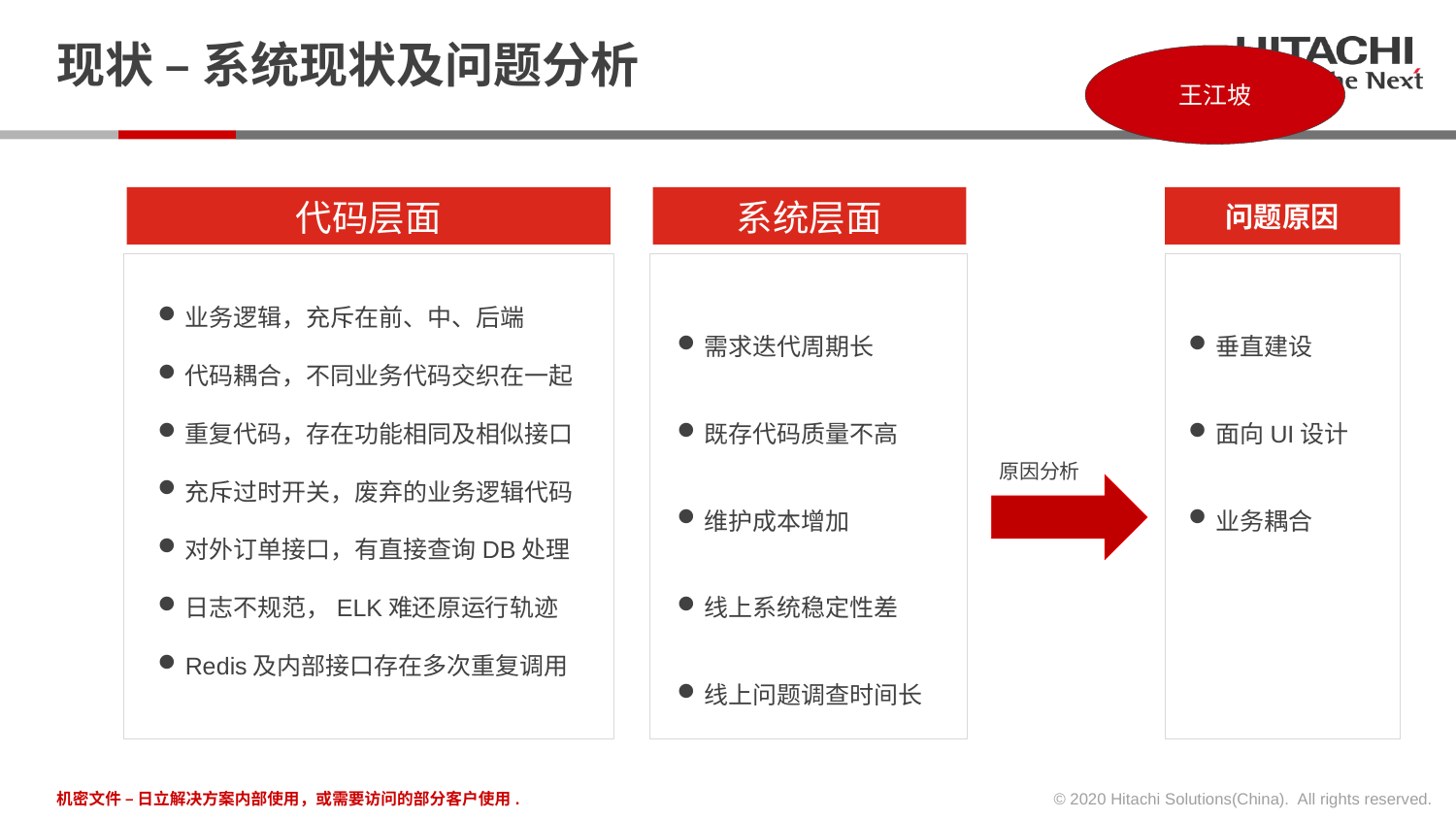

# 现状 – 系统现状及问题分析
王江坡
代码层面
系统层面
问题原因

业务逻辑，充斥在前、中、后端
代码耦合，不同业务代码交织在一起
重复代码，存在功能相同及相似接口
充斥过时开关，废弃的业务逻辑代码
对外订单接口，有直接查询DB处理
日志不规范，ELK难还原运行轨迹
Redis及内部接口存在多次重复调用

需求迭代周期长
既存代码质量不高
维护成本增加
线上系统稳定性差
线上问题调查时间长

垂直建设
面向UI设计
业务耦合

原因分析